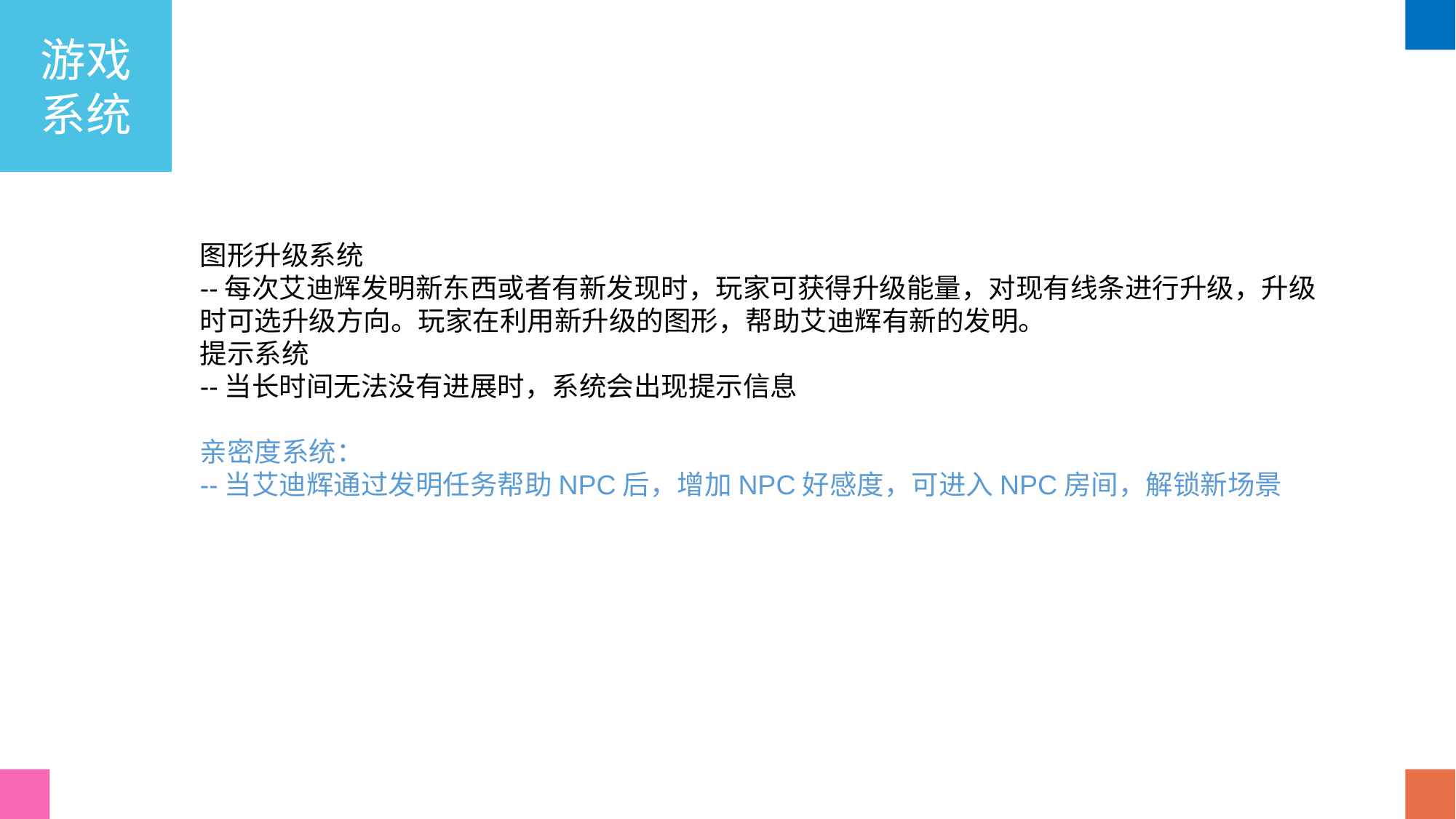

游戏
系统

图形升级系统
--每次艾迪辉发明新东西或者有新发现时，玩家可获得升级能量，对现有线条进行升级，升级时可选升级方向。玩家在利用新升级的图形，帮助艾迪辉有新的发明。
提示系统
--当长时间无法没有进展时，系统会出现提示信息

亲密度系统：
--当艾迪辉通过发明任务帮助NPC后，增加NPC好感度，可进入NPC房间，解锁新场景